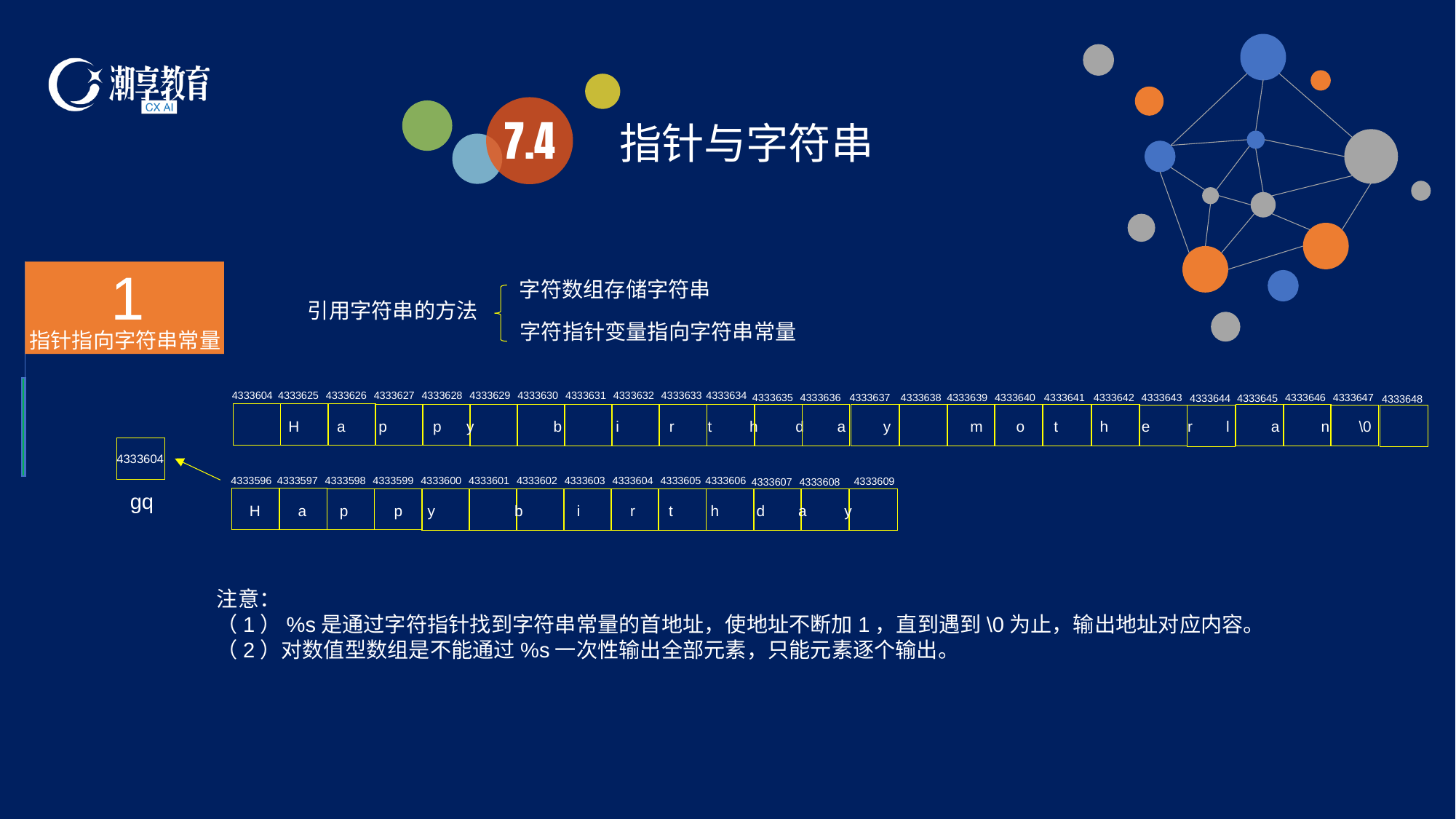

7.4

指针与字符串
1

指针指向字符串常量

字符数组存储字符串

引用字符串的方法
字符指针变量指向字符串常量
4333634
4333604
4333625
4333626
4333627
4333628
4333629
4333630
4333631
4333632
4333633
4333635
4333636
4333637
4333638
4333639
4333640
4333641
4333642
4333643
4333646
4333647
4333644
4333645
4333648

H         a        p           p      y                   b	i            r        t         h         d        a         y                   m        o       t          h        e         r        l          a          n       \0

4333604
4333606
4333596
4333597
4333598
4333599
4333600
4333601
4333602
4333603
4333604
4333605
4333609
4333607
4333608
gq

H         a        p           p      y                   b	i            r        t         h         d        a         y
注意：
（1）%s是通过字符指针找到字符串常量的首地址，使地址不断加1，直到遇到\0为止，输出地址对应内容。
（2）对数值型数组是不能通过%s一次性输出全部元素，只能元素逐个输出。